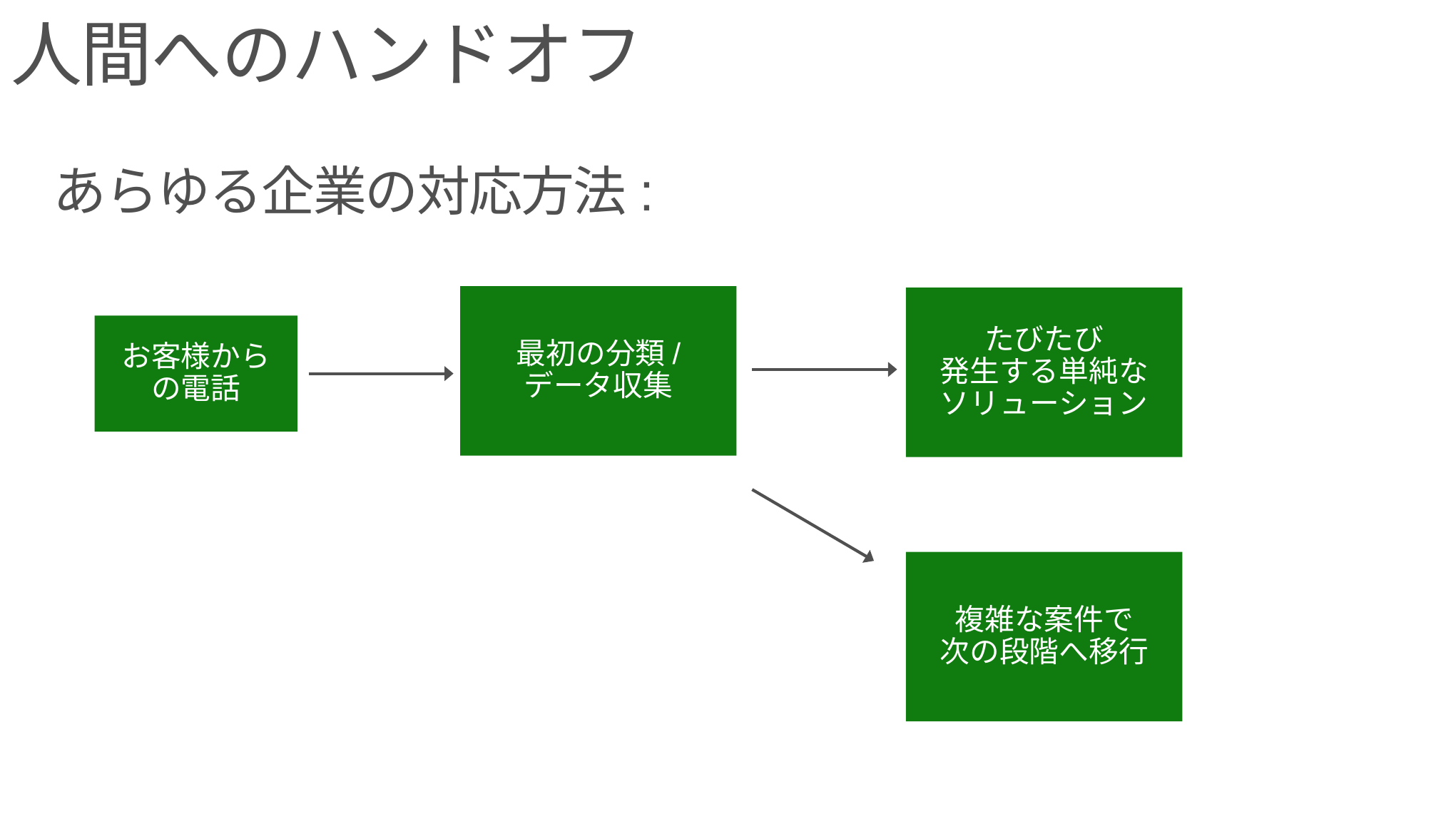

人間へのハンドオフ
あらゆる企業の対応方法:
最初の分類/
データ収集
たびたび
発生する単純な
ソリューション
お客様からの電話
複雑な案件で
次の段階へ移行